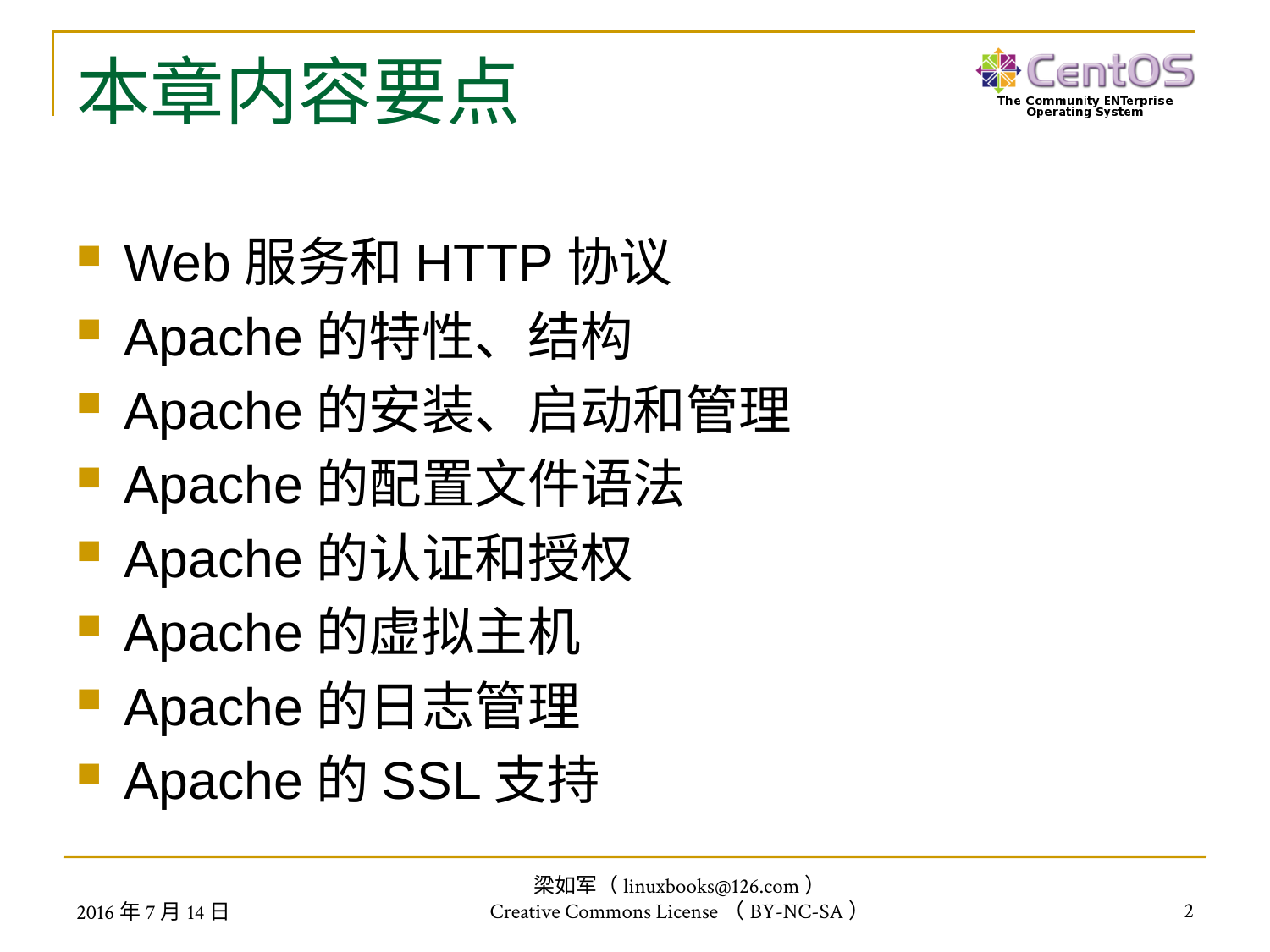

# 本章内容要点
Web服务和HTTP协议
Apache的特性、结构
Apache的安装、启动和管理
Apache的配置文件语法
Apache的认证和授权
Apache的虚拟主机
Apache的日志管理
Apache的SSL支持

梁如军（linuxbooks@126.com）
Creative Commons License（BY-NC-SA）
2016年7月14日
2